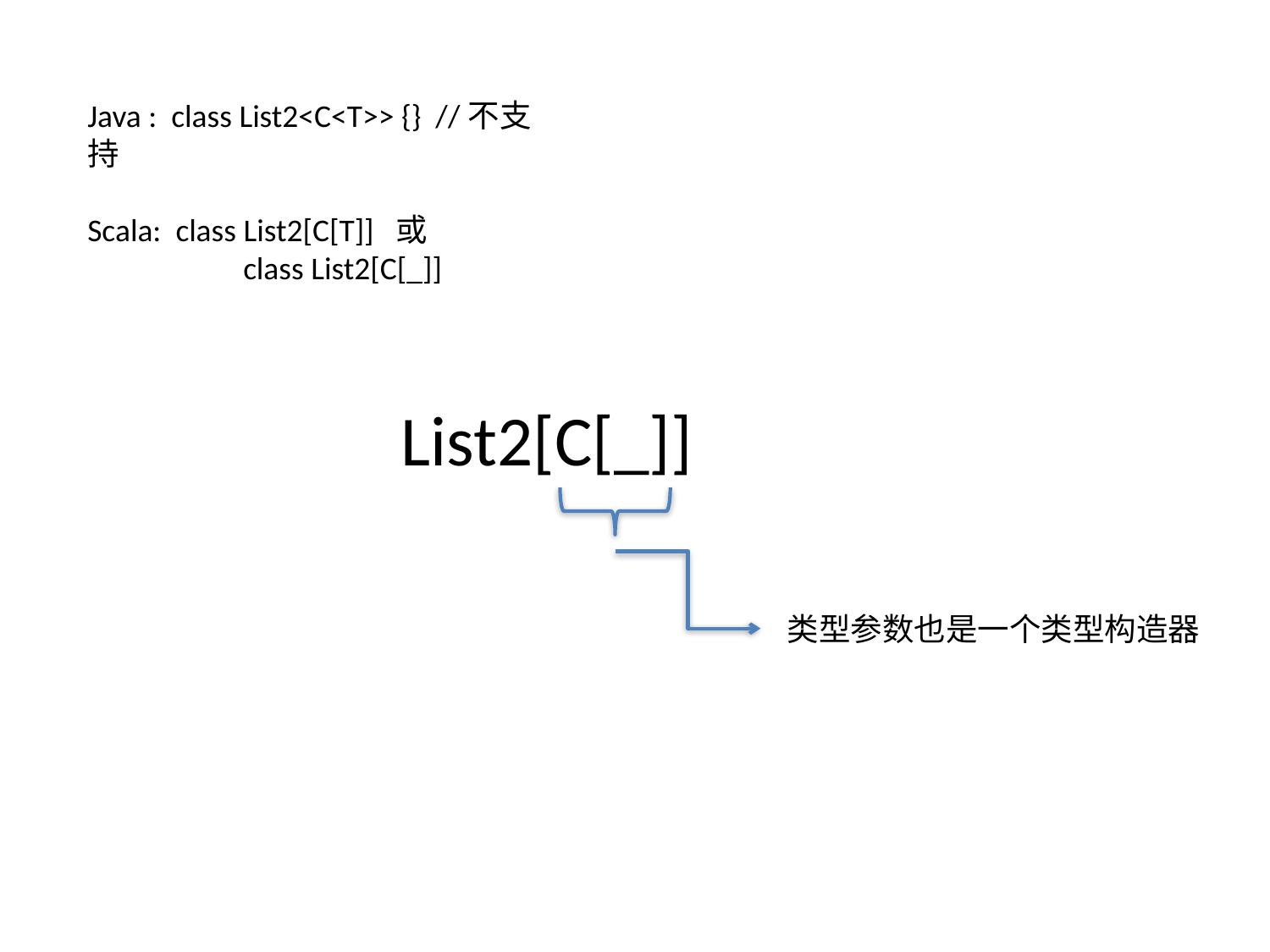

Java :  class List2<C<T>> {}  //不支持

Scala:  class List2[C[T]]  或
	    class List2[C[_]]
List2[C[_]]

类型参数也是一个类型构造器